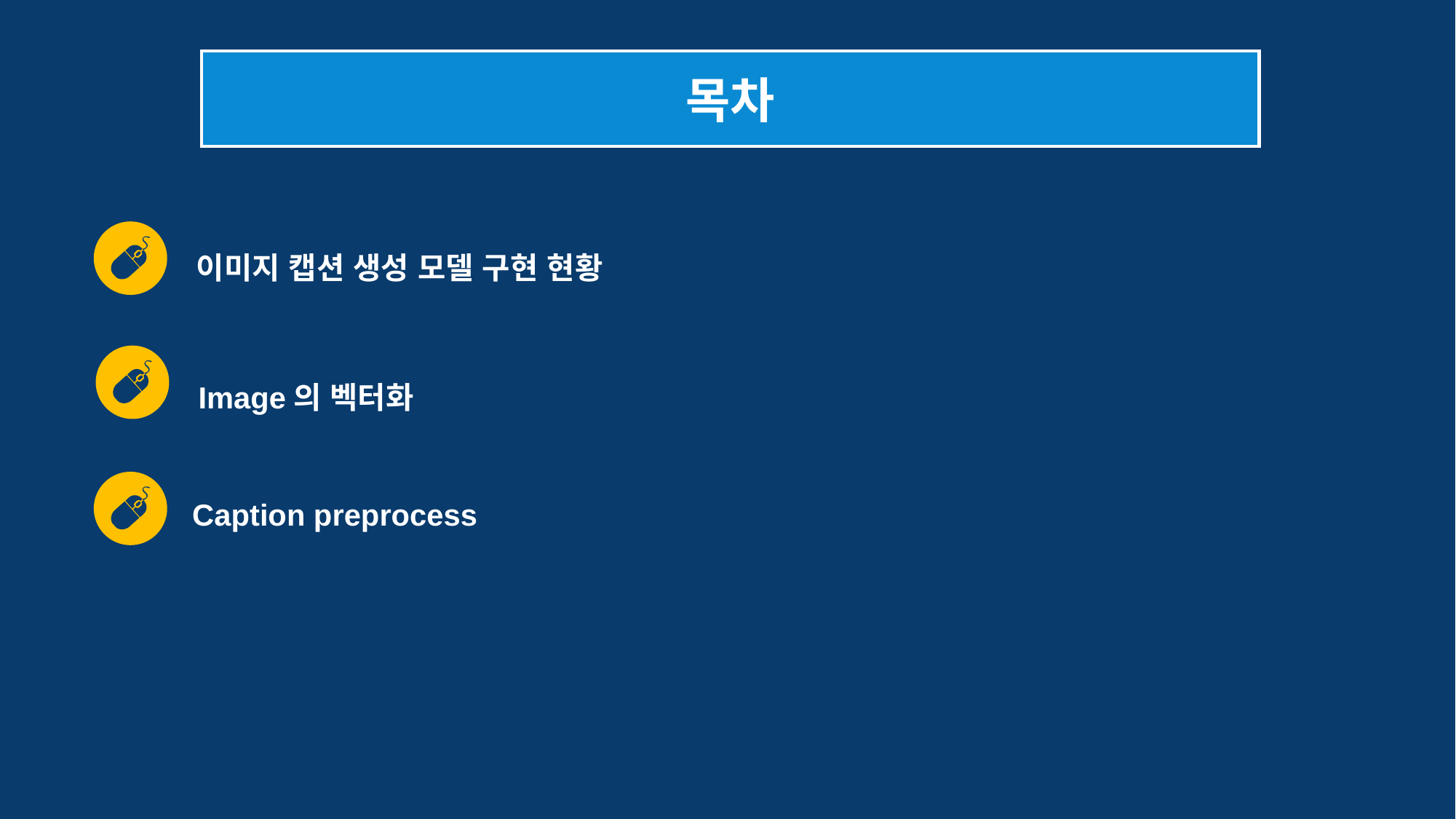

목차

이미지 캡션 생성 모델 구현 현황

Image의 벡터화

Caption preprocess